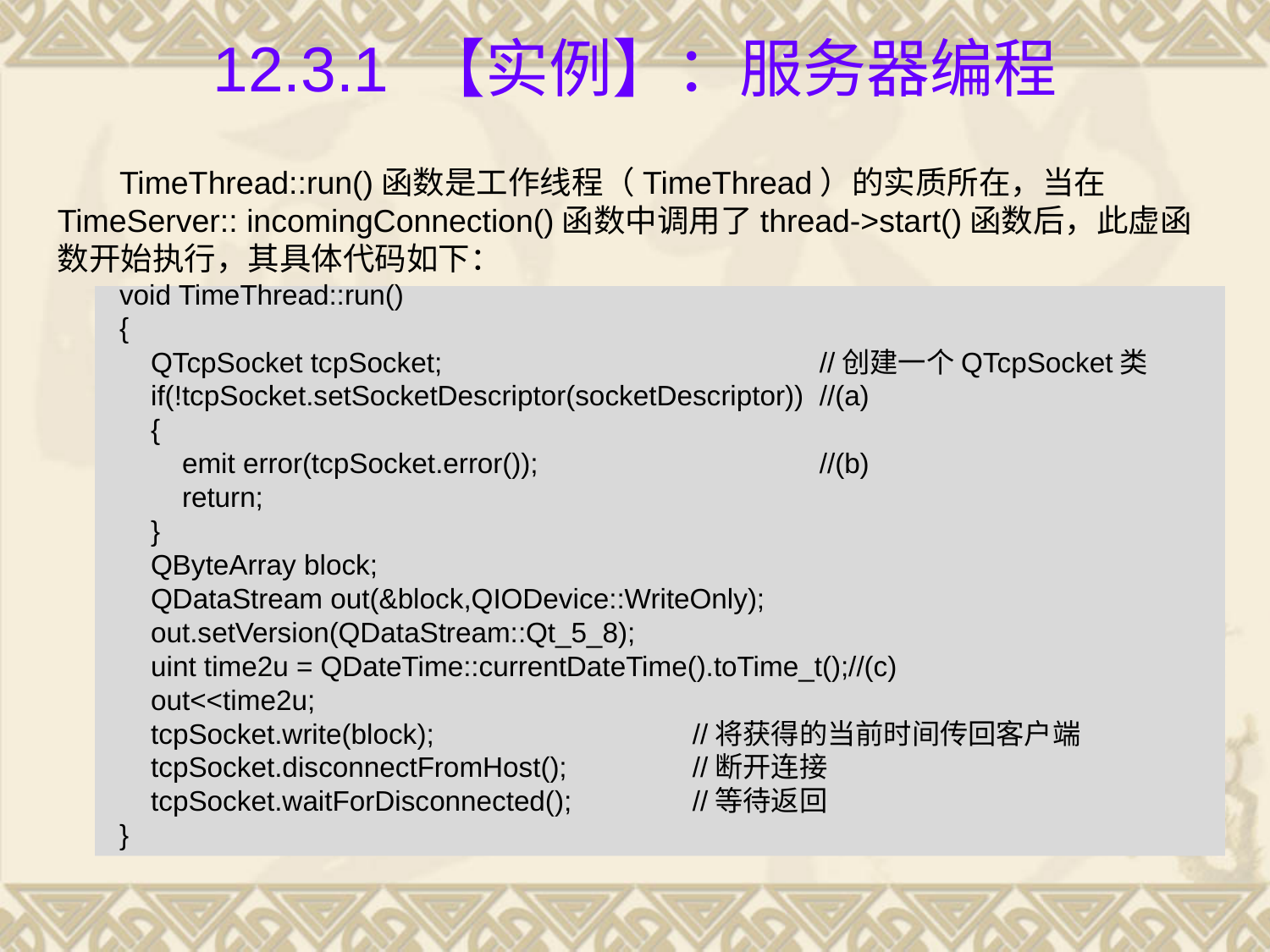

# 12.3.1 【实例】：服务器编程
TimeThread::run()函数是工作线程（TimeThread）的实质所在，当在TimeServer:: incomingConnection()函数中调用了thread->start()函数后，此虚函数开始执行，其具体代码如下：
void TimeThread::run()
{
    QTcpSocket tcpSocket;			//创建一个QTcpSocket类
    if(!tcpSocket.setSocketDescriptor(socketDescriptor))	//(a)
    {
        emit error(tcpSocket.error());			//(b)
        return;
    }
    QByteArray block;
    QDataStream out(&block,QIODevice::WriteOnly);
    out.setVersion(QDataStream::Qt_5_8);
    uint time2u = QDateTime::currentDateTime().toTime_t();//(c)
    out<<time2u;
    tcpSocket.write(block);			//将获得的当前时间传回客户端
    tcpSocket.disconnectFromHost();	//断开连接
    tcpSocket.waitForDisconnected();	//等待返回
}